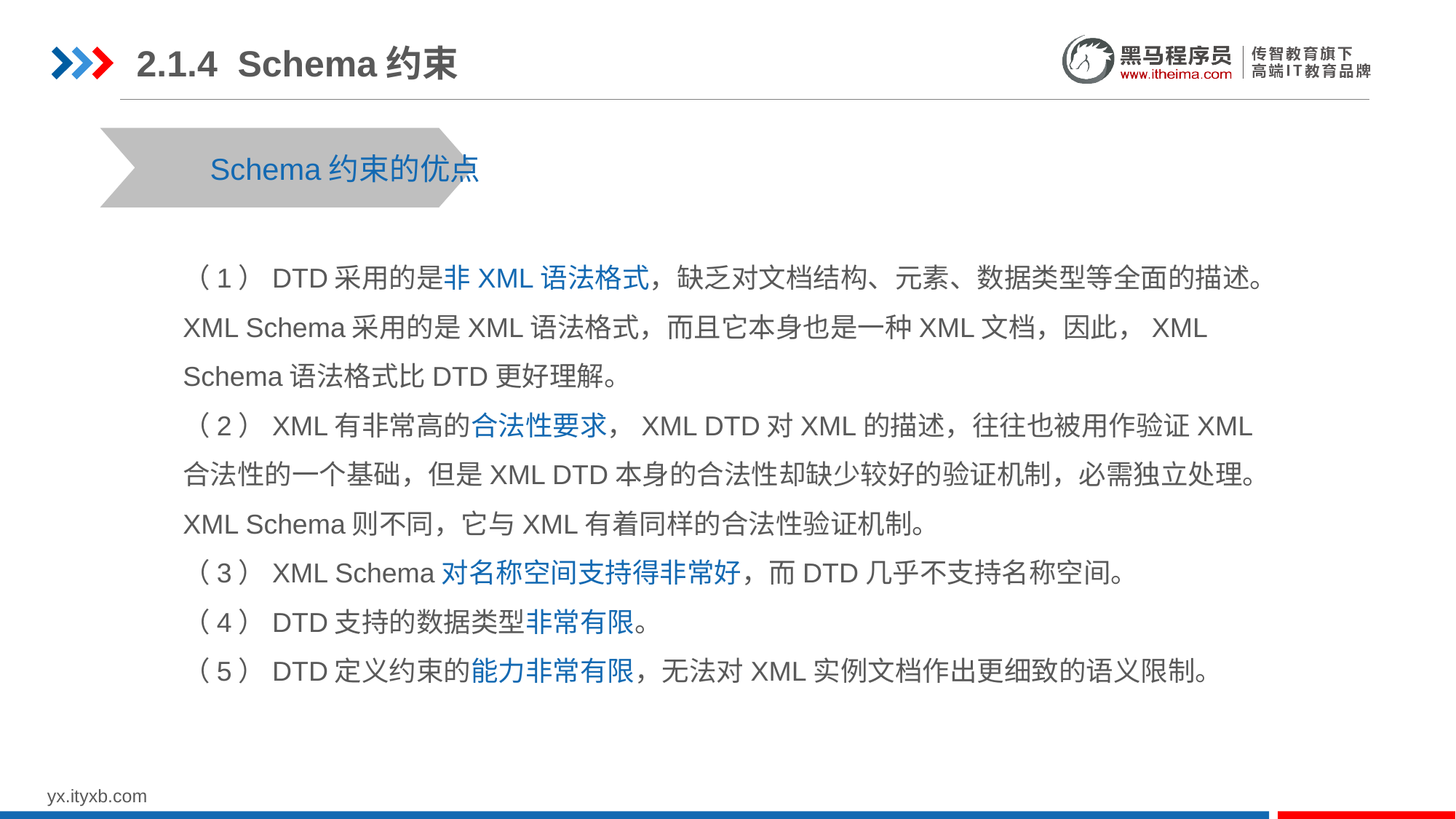

2.1.4  Schema约束

Schema约束的优点
（1）DTD采用的是非XML语法格式，缺乏对文档结构、元素、数据类型等全面的描述。XML Schema采用的是XML语法格式，而且它本身也是一种XML文档，因此，XML Schema语法格式比DTD更好理解。
（2）XML有非常高的合法性要求，XML DTD对XML的描述，往往也被用作验证XML合法性的一个基础，但是XML DTD本身的合法性却缺少较好的验证机制，必需独立处理。XML Schema则不同，它与XML有着同样的合法性验证机制。
（3）XML Schema对名称空间支持得非常好，而DTD几乎不支持名称空间。
（4）DTD支持的数据类型非常有限。
（5）DTD定义约束的能力非常有限，无法对XML实例文档作出更细致的语义限制。